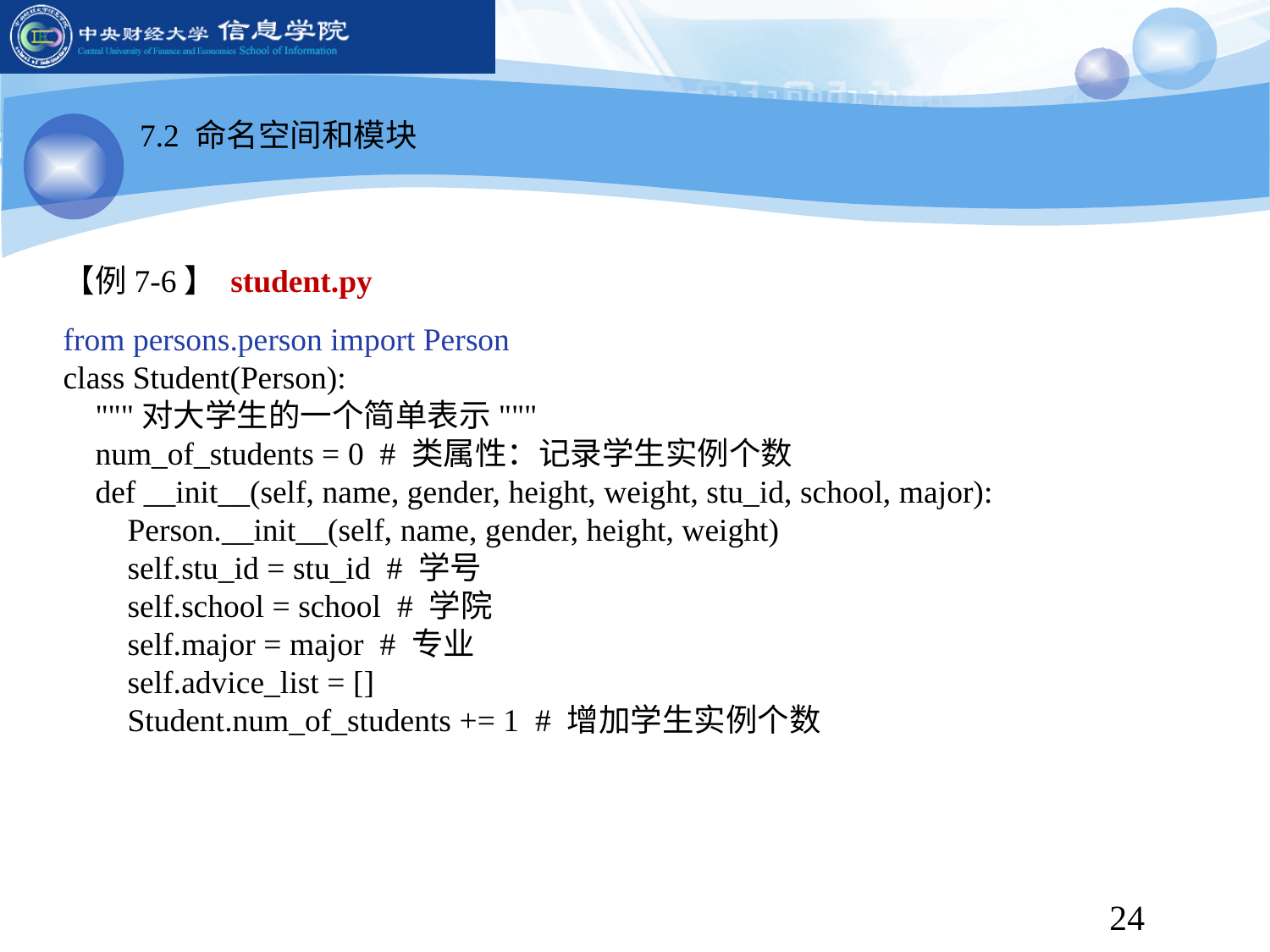

7.2 命名空间和模块

【例7-6】 student.py

from persons.person import Person
class Student(Person):
    """对大学生的一个简单表示"""
    num_of_students = 0  # 类属性：记录学生实例个数
    def __init__(self, name, gender, height, weight, stu_id, school, major):
        Person.__init__(self, name, gender, height, weight)
        self.stu_id = stu_id  # 学号
        self.school = school  # 学院
        self.major = major  # 专业
        self.advice_list = []
        Student.num_of_students += 1  # 增加学生实例个数